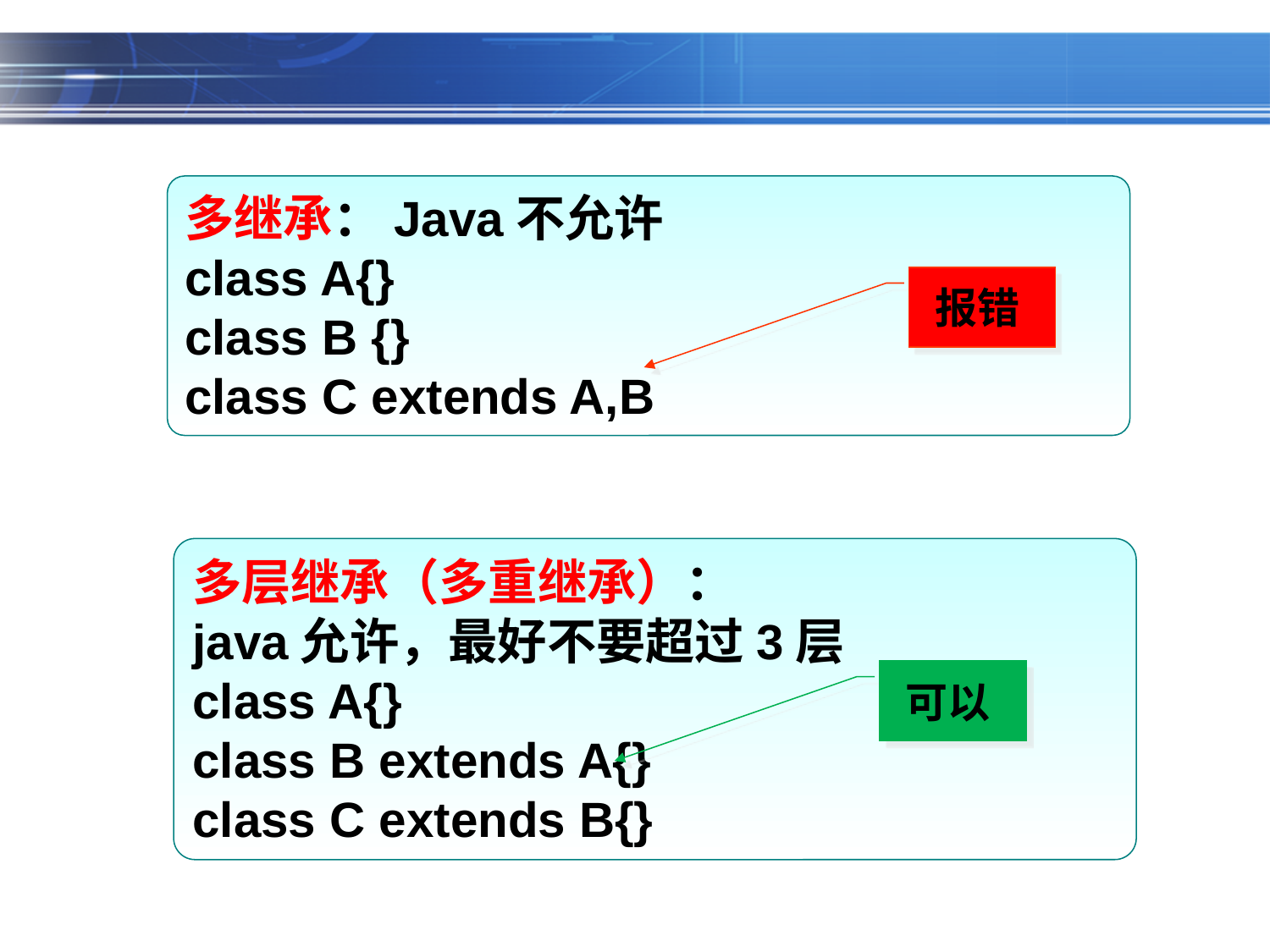

多继承：Java不允许
class A{}
class B {}
class C extends A,B
报错
多层继承（多重继承）：
java允许，最好不要超过3层
class A{}
class B extends A{}
class C extends B{}
可以